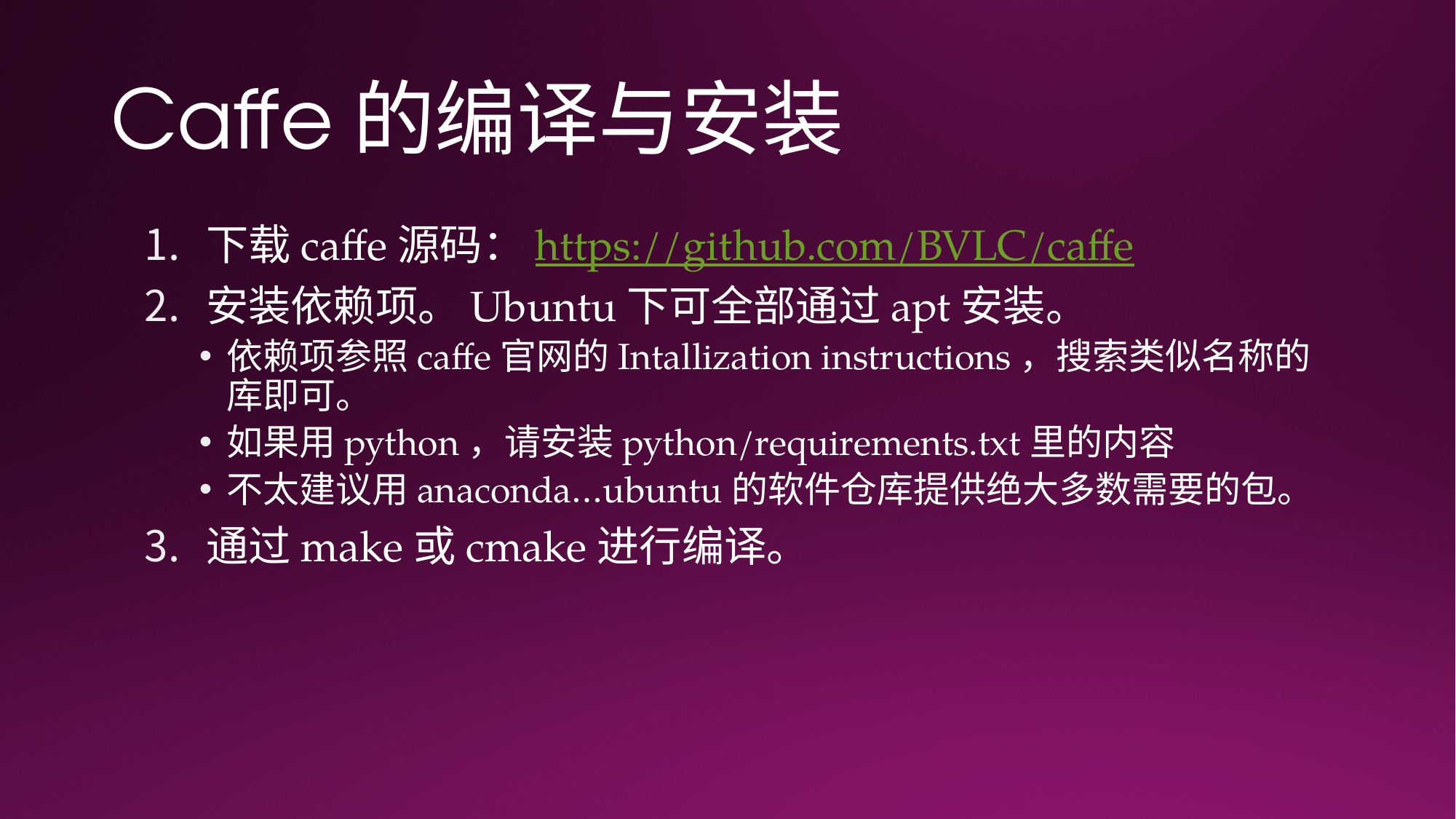

# Caffe的编译与安装
下载caffe源码：https://github.com/BVLC/caffe
安装依赖项。Ubuntu下可全部通过apt安装。
依赖项参照caffe官网的Intallization instructions，搜索类似名称的库即可。
如果用python，请安装python/requirements.txt里的内容
不太建议用anaconda…ubuntu的软件仓库提供绝大多数需要的包。
通过make或cmake进行编译。